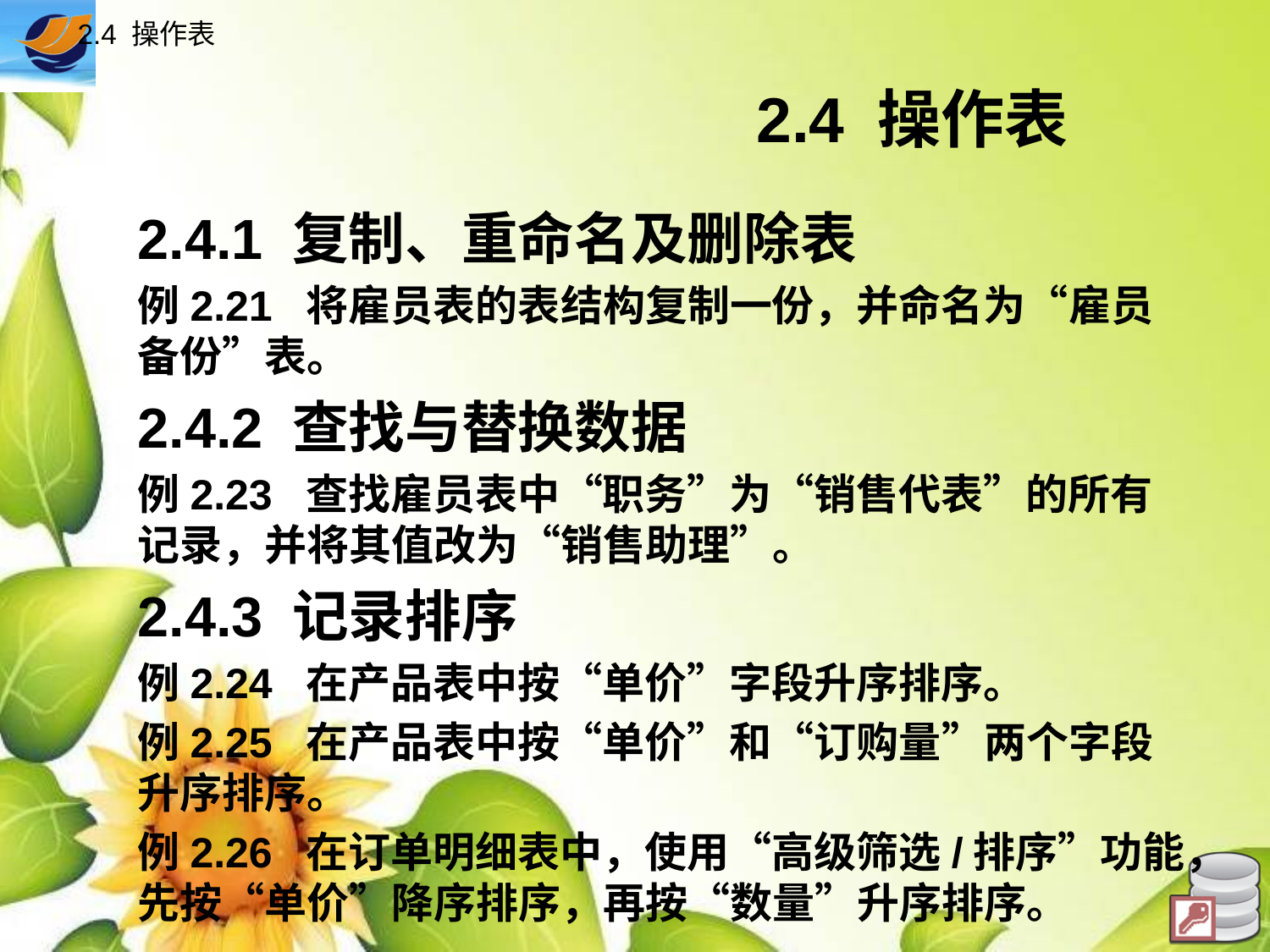

2.4 操作表
# 2.4 操作表
2.4.1 复制、重命名及删除表
例2.21  将雇员表的表结构复制一份，并命名为“雇员备份”表。
2.4.2 查找与替换数据
例2.23  查找雇员表中“职务”为“销售代表”的所有记录，并将其值改为“销售助理”。
2.4.3 记录排序
例2.24  在产品表中按“单价”字段升序排序。
例2.25  在产品表中按“单价”和“订购量”两个字段升序排序。
例2.26  在订单明细表中，使用“高级筛选/排序”功能，先按“单价”降序排序，再按“数量”升序排序。